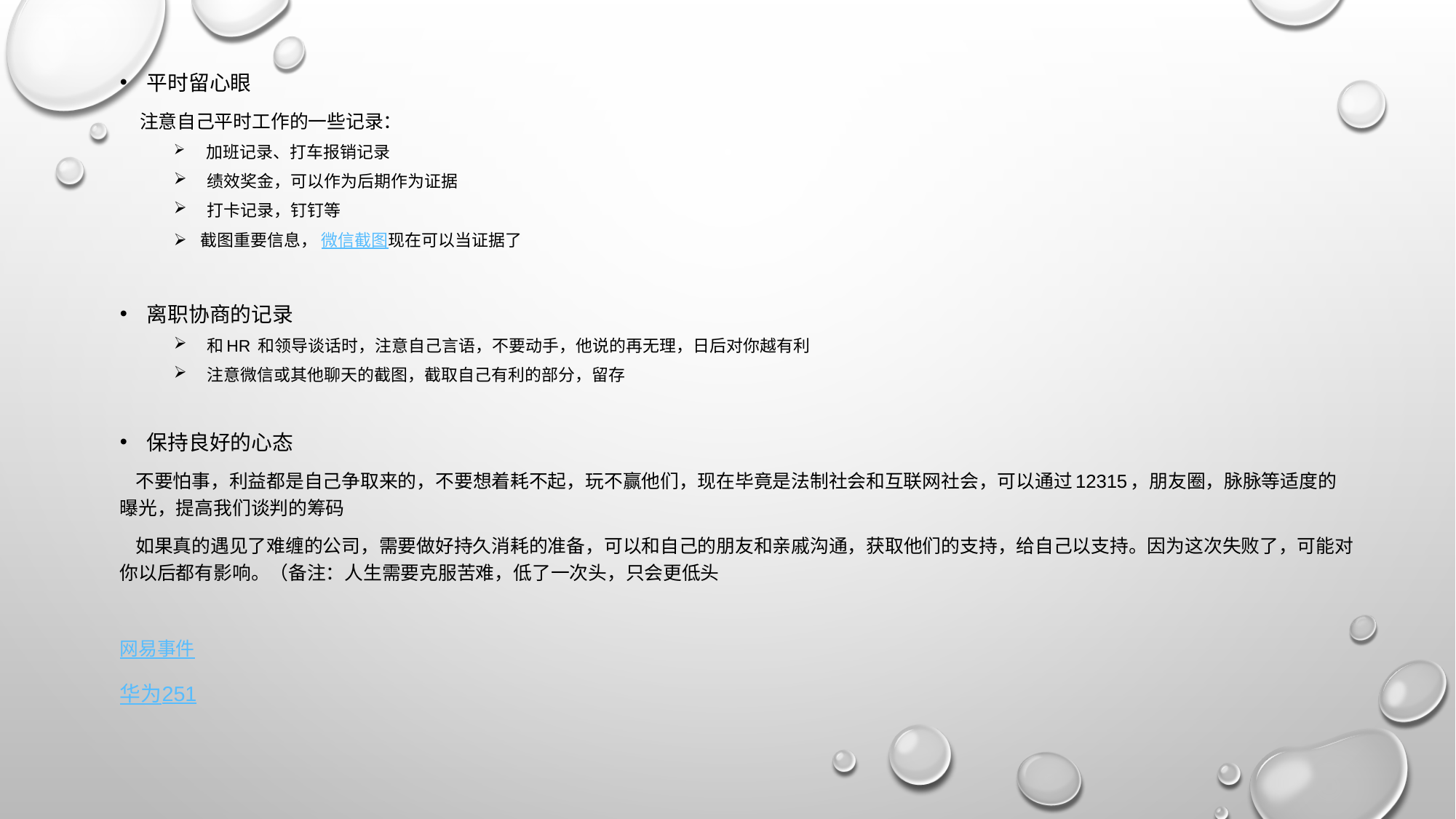

平时留心眼
    注意自己平时工作的一些记录：
 加班记录、打车报销记录
 绩效奖金，可以作为后期作为证据
 打卡记录，钉钉等
截图重要信息， 微信截图现在可以当证据了

离职协商的记录
 和HR 和领导谈话时，注意自己言语，不要动手，他说的再无理，日后对你越有利
 注意微信或其他聊天的截图，截取自己有利的部分，留存

保持良好的心态
   不要怕事，利益都是自己争取来的，不要想着耗不起，玩不赢他们，现在毕竟是法制社会和互联网社会，可以通过12315，朋友圈，脉脉等适度的曝光，提高我们谈判的筹码
   如果真的遇见了难缠的公司，需要做好持久消耗的准备，可以和自己的朋友和亲戚沟通，获取他们的支持，给自己以支持。因为这次失败了，可能对你以后都有影响。（备注：人生需要克服苦难，低了一次头，只会更低头

网易事件
华为251